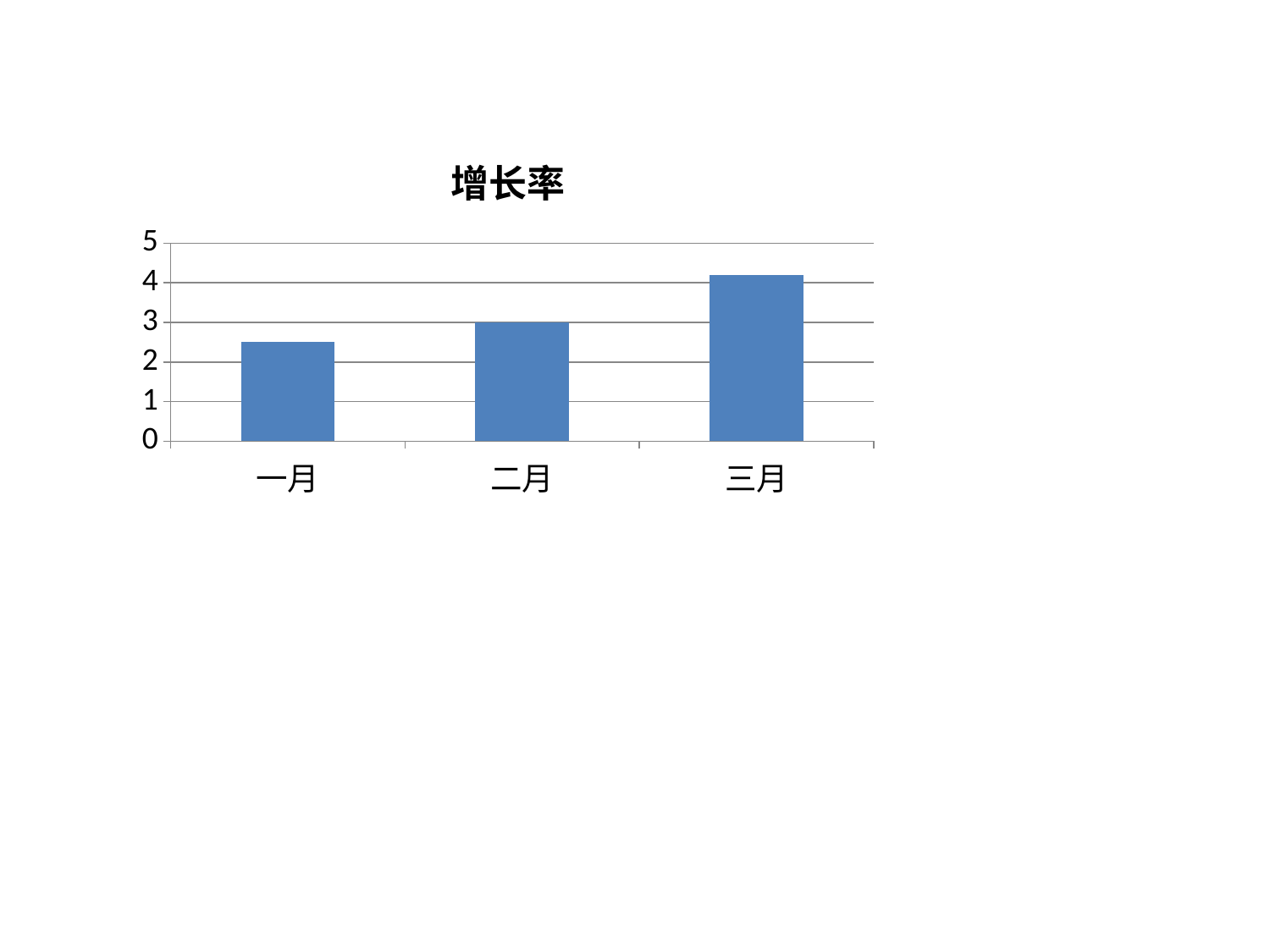

#

### Chart

| Category | 增长率 |
|---|---|
| 一月 | 2.5 |
| 二月 | 3.0 |
| 三月 | 4.2 |